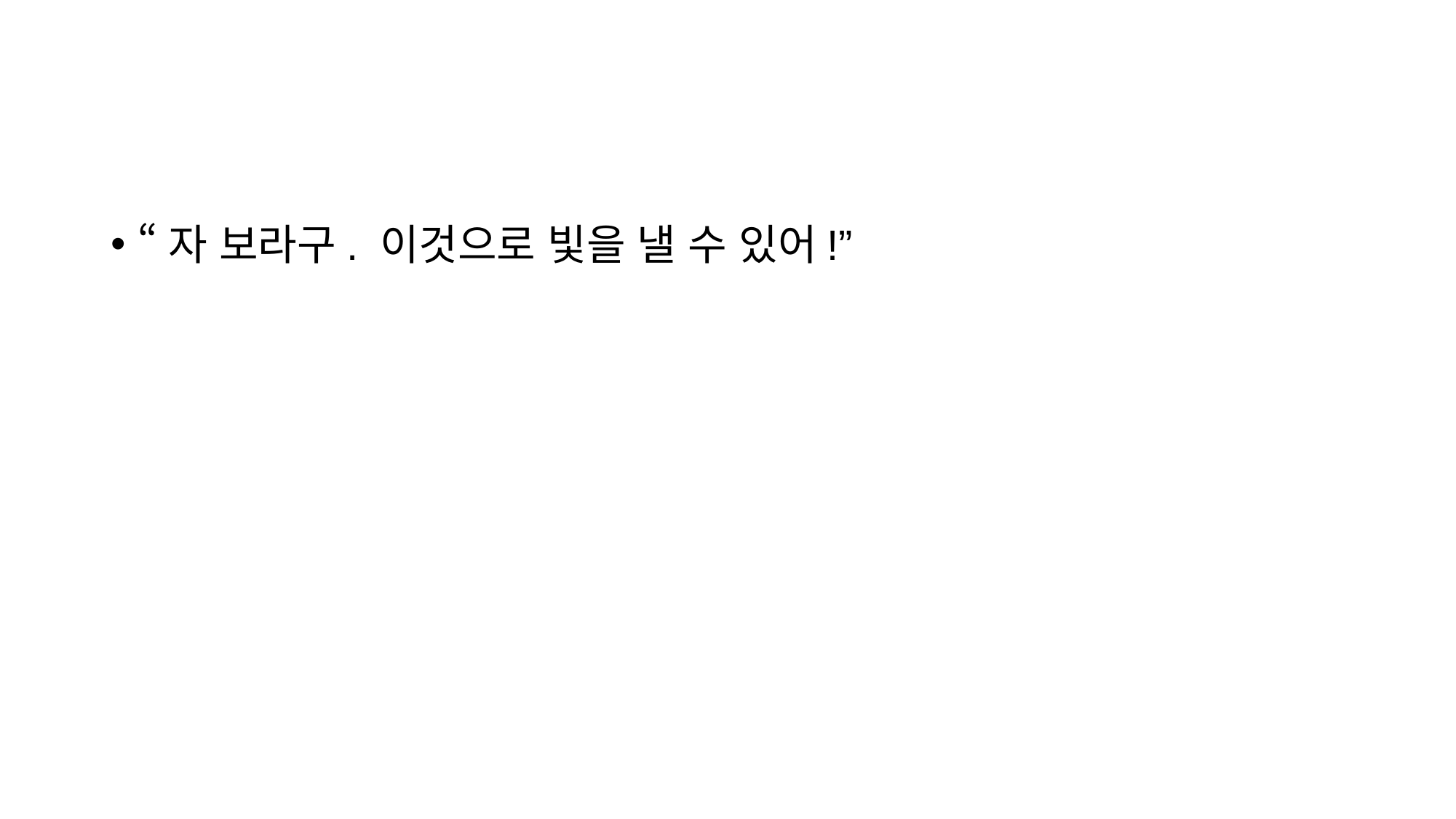

#
“자 보라구. 이것으로 빛을 낼 수 있어!”